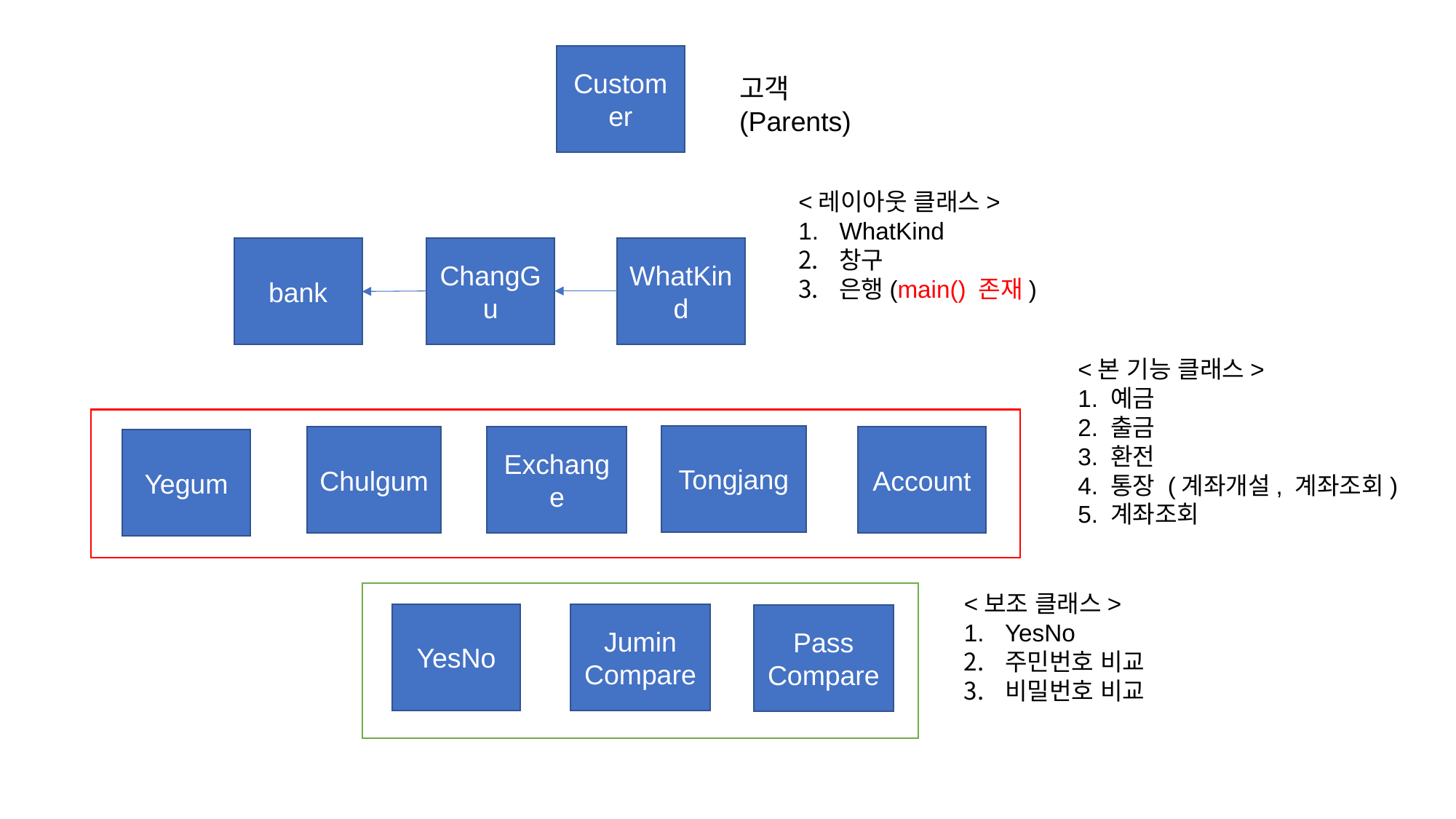

Customer
고객(Parents)
<레이아웃 클래스>
WhatKind
창구
은행(main() 존재)
ChangGu
WhatKind
bank
<본 기능 클래스>
1. 예금
2. 출금
3. 환전
4. 통장 (계좌개설, 계좌조회)
5. 계좌조회

Tongjang
Exchange
Account
Chulgum
Yegum

<보조 클래스>
YesNo
주민번호 비교
비밀번호 비교
YesNo
Jumin
Compare
Pass
Compare